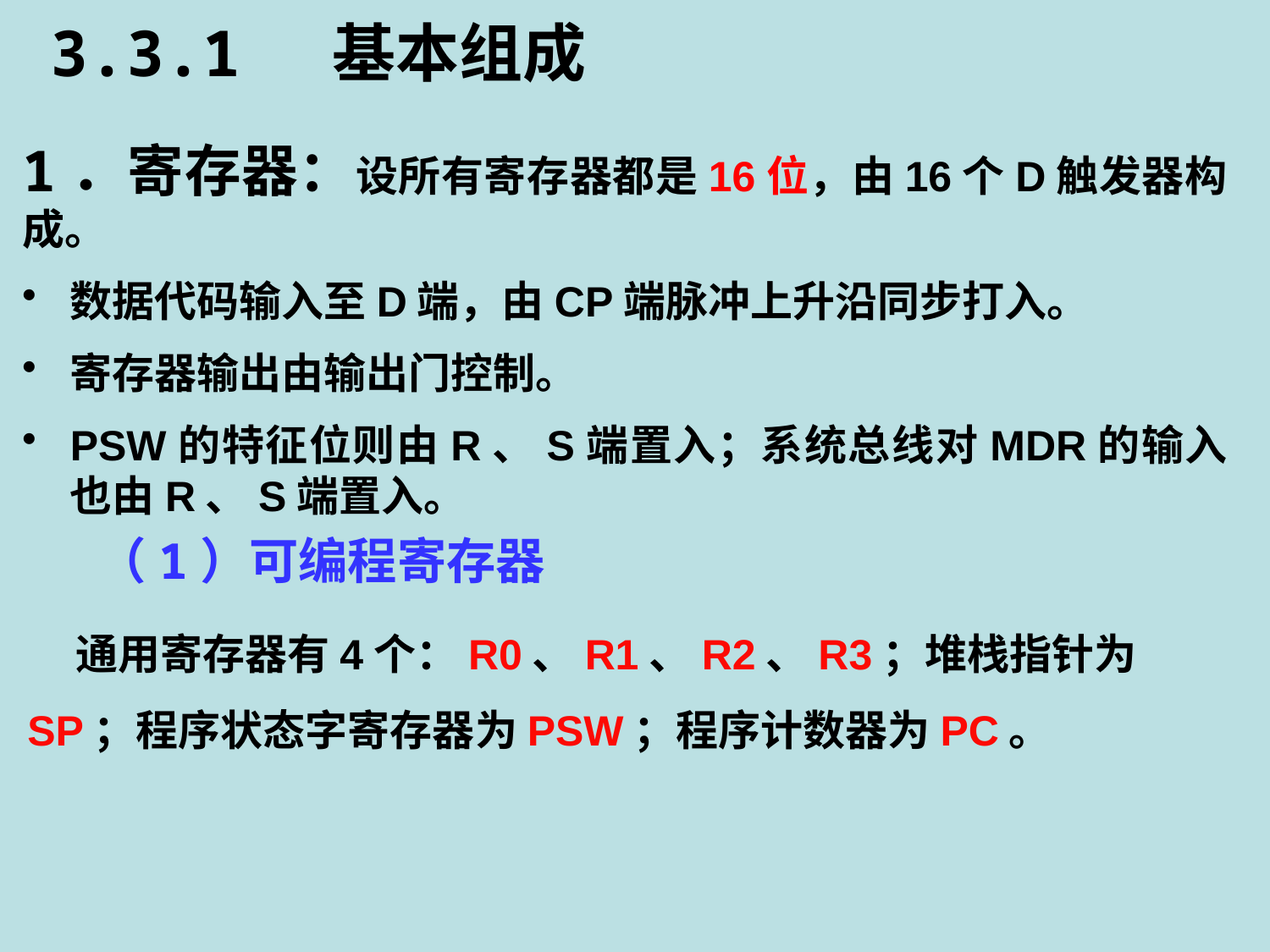

3.3.1  基本组成
1．寄存器：设所有寄存器都是16位，由16个D触发器构成。
数据代码输入至D端，由CP端脉冲上升沿同步打入。
寄存器输出由输出门控制。
PSW的特征位则由R、S端置入；系统总线对MDR的输入也由R、S端置入。
（1）可编程寄存器
    通用寄存器有4个：R0、R1、R2、R3；堆栈指针为SP；程序状态字寄存器为PSW；程序计数器为PC。